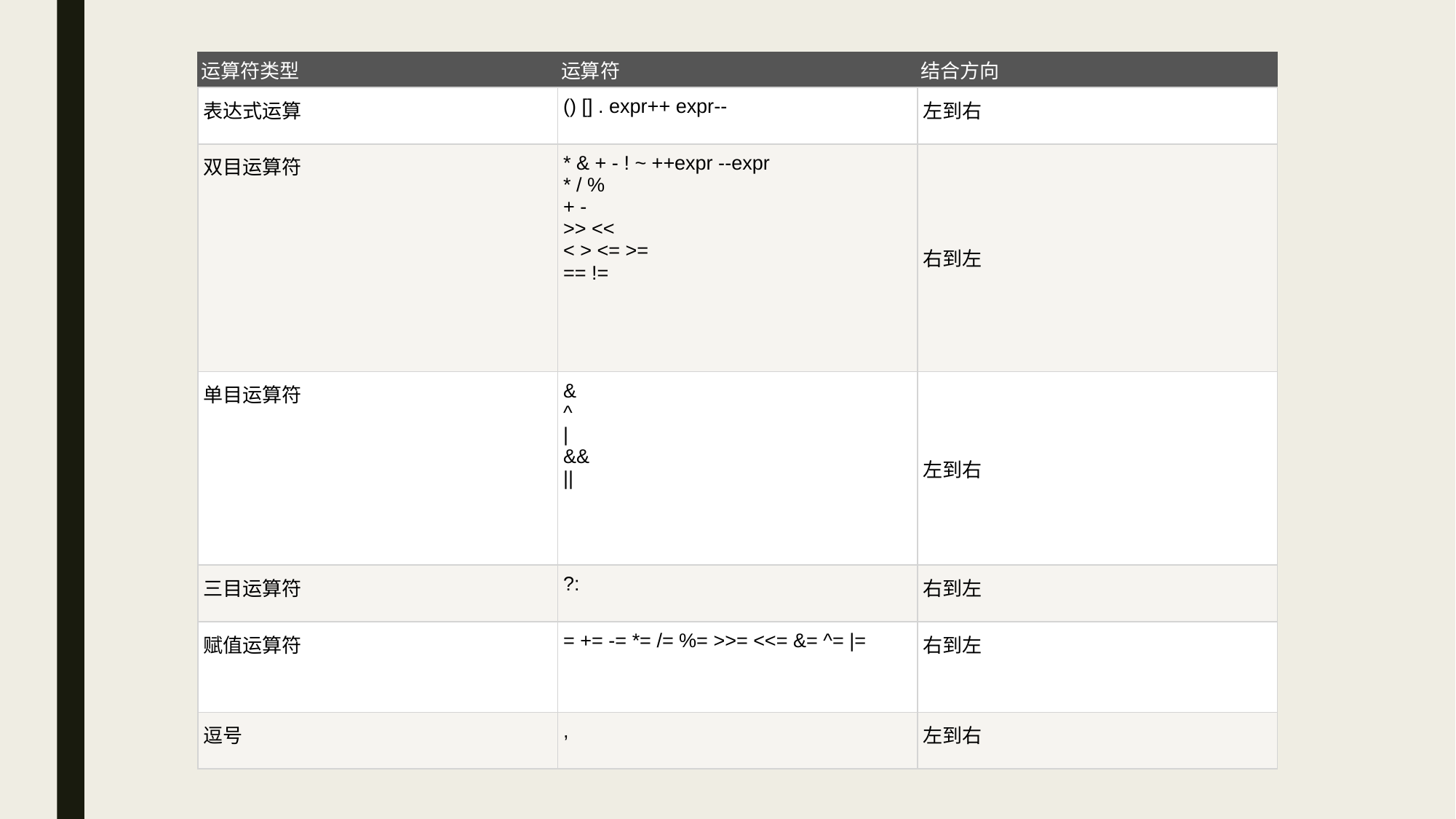

| 运算符类型 | 运算符 | 结合方向 |
| --- | --- | --- |
| 表达式运算 | () [] . expr++ expr-- | 左到右 |
| 双目运算符 | \* & + - ! ~ ++expr --expr \* / % + - >> << < > <= >= == != | 右到左 |
| 单目运算符 | & ^ | && || | 左到右 |
| 三目运算符 | ?: | 右到左 |
| 赋值运算符 | = += -= \*= /= %= >>= <<= &= ^= |= | 右到左 |
| 逗号 | , | 左到右 |